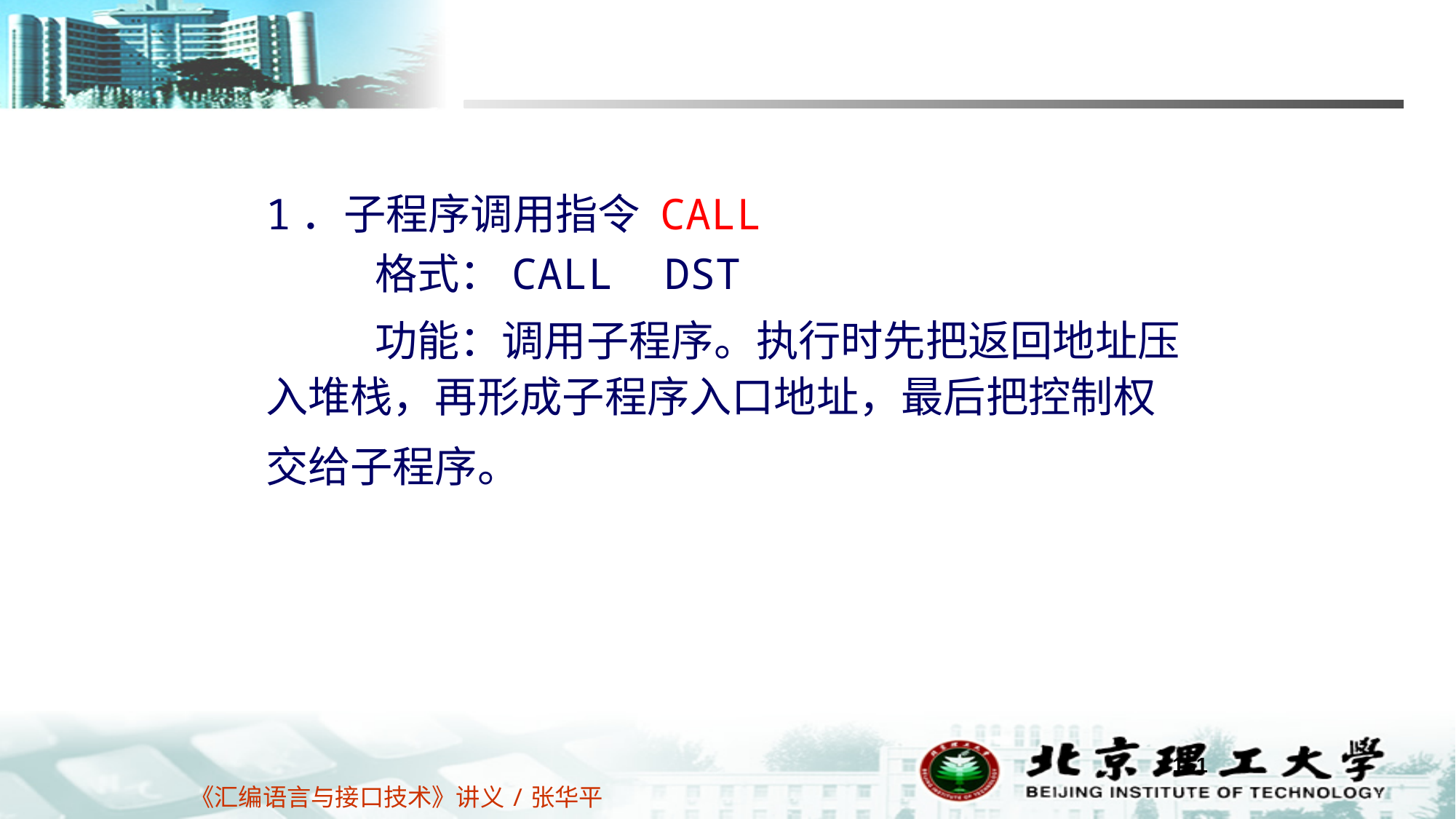

1．子程序调用指令 CALL
	格式：CALL  DST
	功能：调用子程序。执行时先把返回地址压入堆栈，再形成子程序入口地址，最后把控制权交给子程序。
161